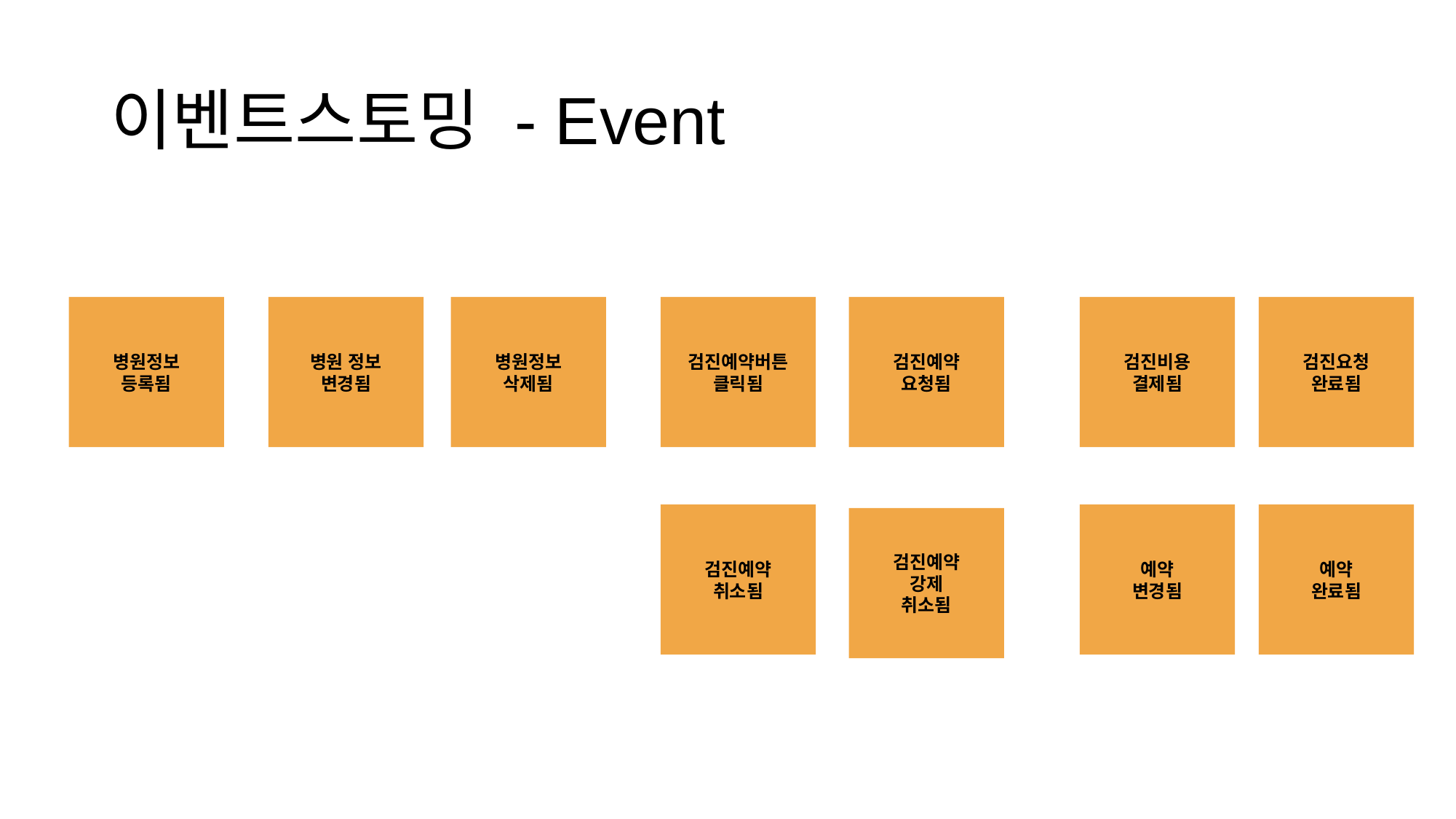

# 이벤트스토밍 - Event
병원정보
등록됨
병원 정보
변경됨
병원정보
삭제됨
검진예약버튼
클릭됨
검진예약
요청됨
검진비용
결제됨
검진요청
완료됨
검진예약
취소됨
예약
변경됨
예약
완료됨
검진예약
강제
취소됨